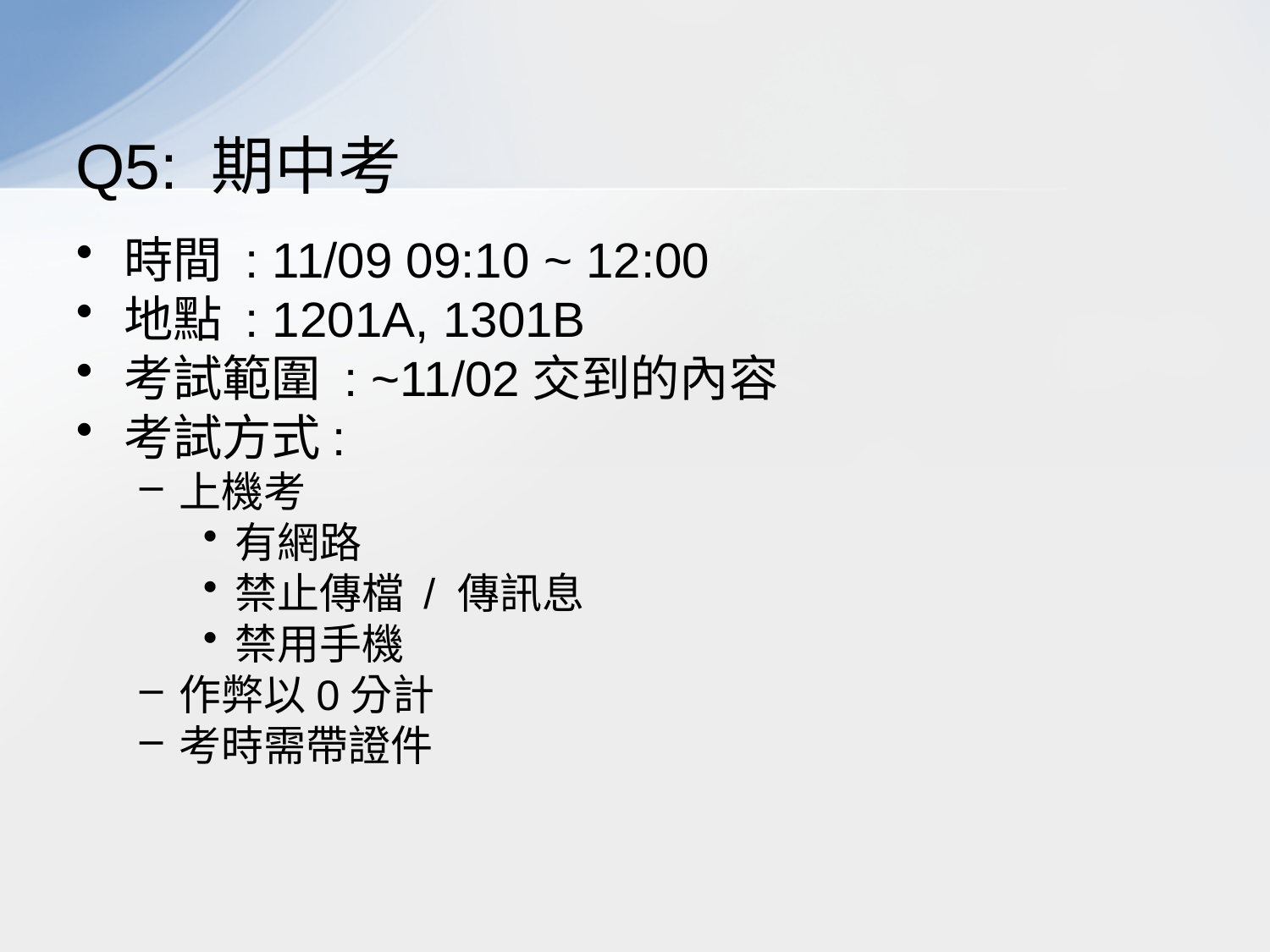

# Q5: 期中考
時間 : 11/09 09:10 ~ 12:00
地點 : 1201A, 1301B
考試範圍 : ~11/02交到的內容
考試方式:
上機考
有網路
禁止傳檔 / 傳訊息
禁用手機
作弊以0分計
考時需帶證件